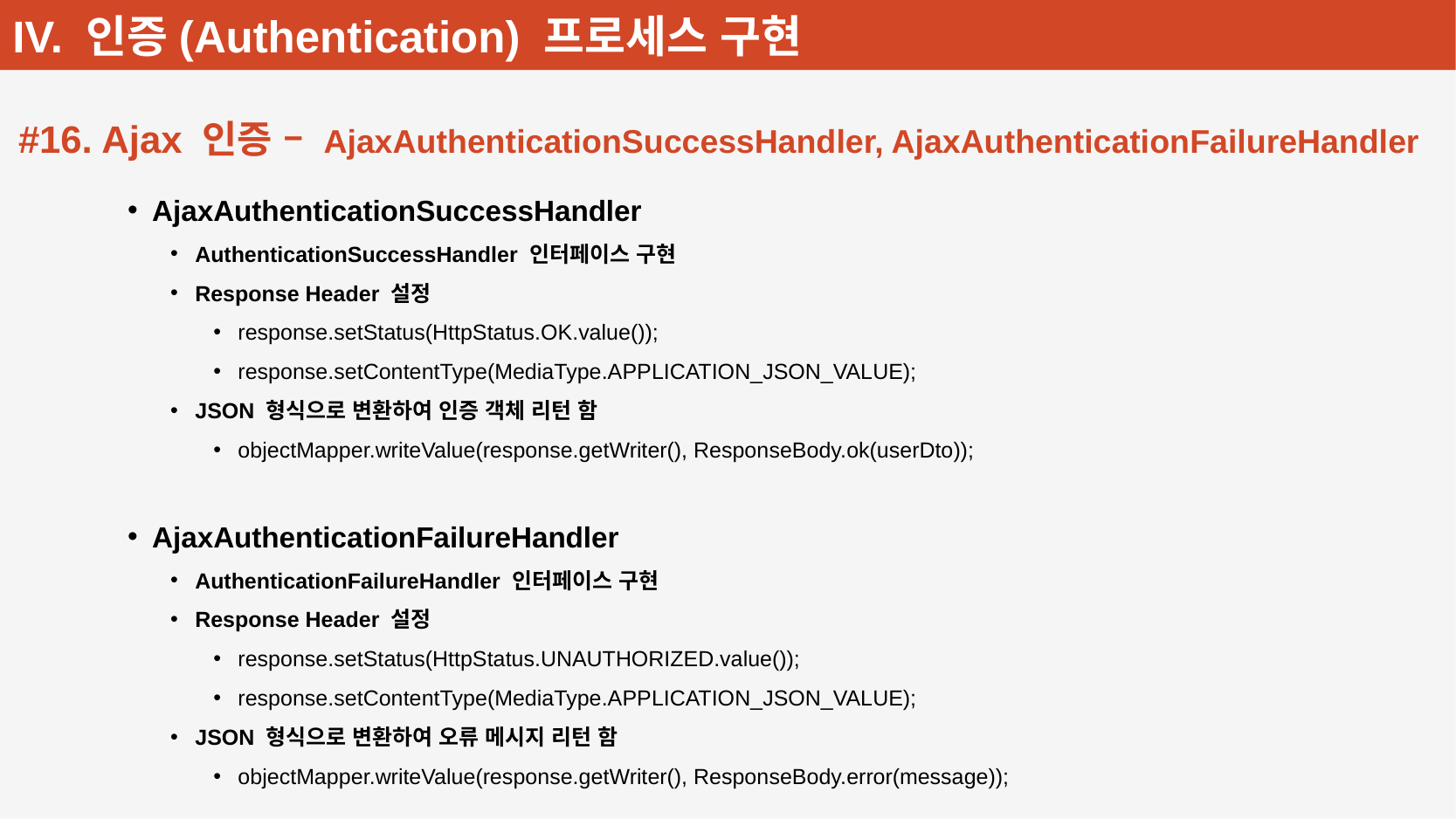

#16. Ajax 인증 – AjaxAuthenticationSuccessHandler, AjaxAuthenticationFailureHandler
AjaxAuthenticationSuccessHandler
AuthenticationSuccessHandler 인터페이스 구현
Response Header 설정
response.setStatus(HttpStatus.OK.value());
response.setContentType(MediaType.APPLICATION_JSON_VALUE);
JSON 형식으로 변환하여 인증 객체 리턴 함
objectMapper.writeValue(response.getWriter(), ResponseBody.ok(userDto));

AjaxAuthenticationFailureHandler
AuthenticationFailureHandler 인터페이스 구현
Response Header 설정
response.setStatus(HttpStatus.UNAUTHORIZED.value());
response.setContentType(MediaType.APPLICATION_JSON_VALUE);
JSON 형식으로 변환하여 오류 메시지 리턴 함
objectMapper.writeValue(response.getWriter(), ResponseBody.error(message));